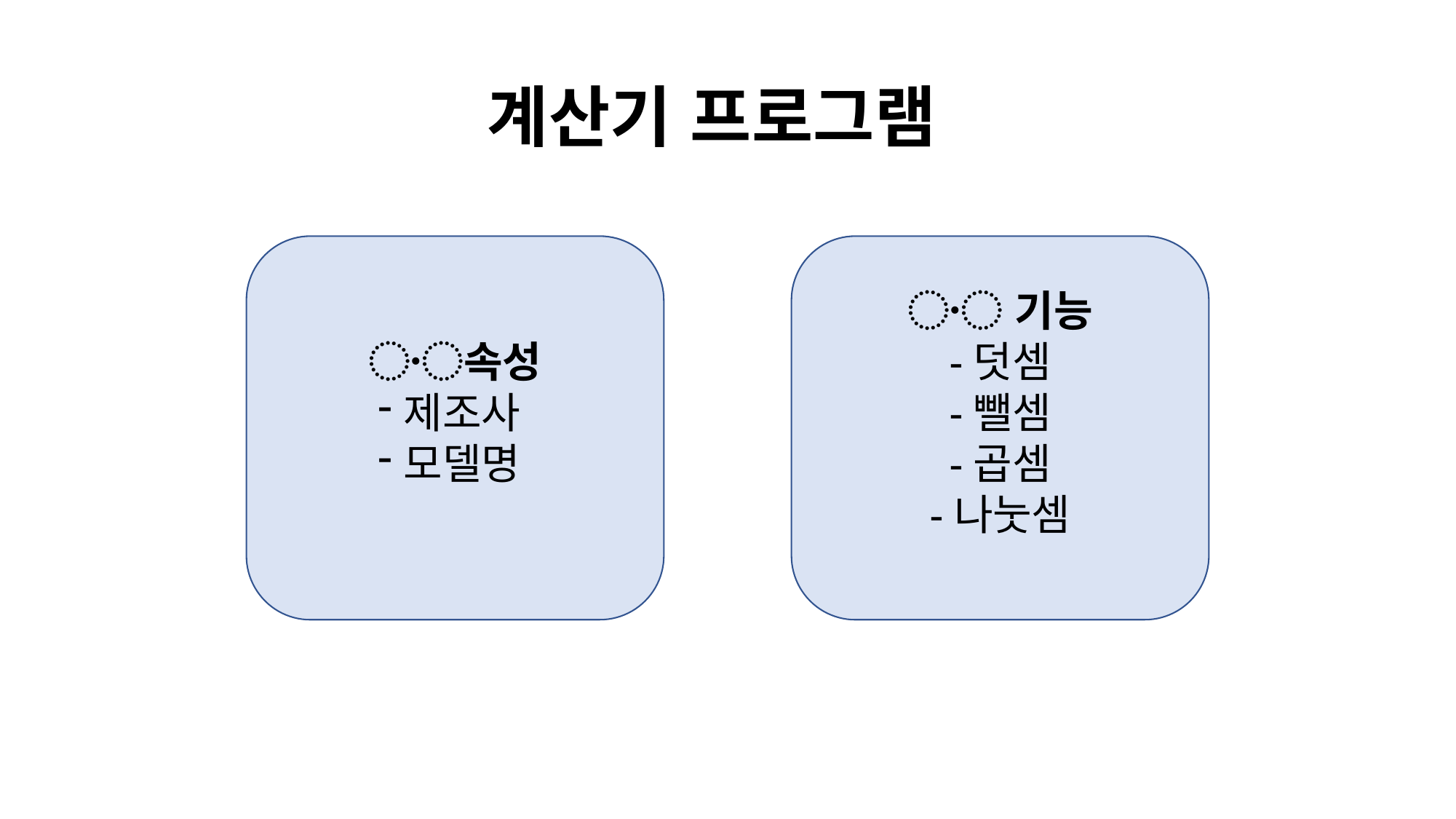

# 계산기 프로그램
〮 기능
-덧셈
-뺄셈
-곱셈
-나눗셈

〮속성
제조사
모델명